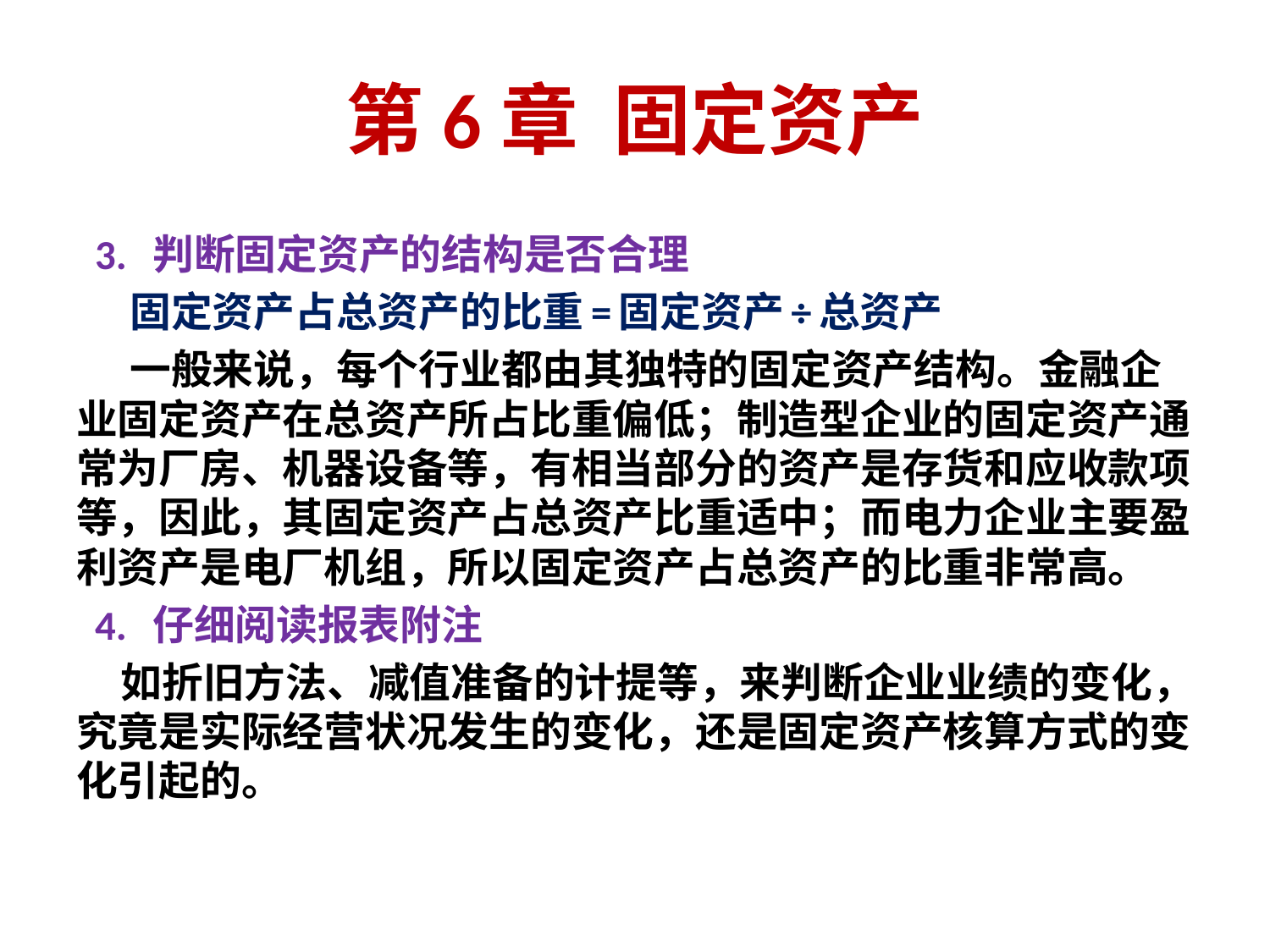

# 第6章  固定资产
  3.  判断固定资产的结构是否合理
     固定资产占总资产的比重=固定资产÷总资产
     一般来说，每个行业都由其独特的固定资产结构。金融企业固定资产在总资产所占比重偏低；制造型企业的固定资产通常为厂房、机器设备等，有相当部分的资产是存货和应收款项等，因此，其固定资产占总资产比重适中；而电力企业主要盈利资产是电厂机组，所以固定资产占总资产的比重非常高。
  4.  仔细阅读报表附注
    如折旧方法、减值准备的计提等，来判断企业业绩的变化，究竟是实际经营状况发生的变化，还是固定资产核算方式的变化引起的。